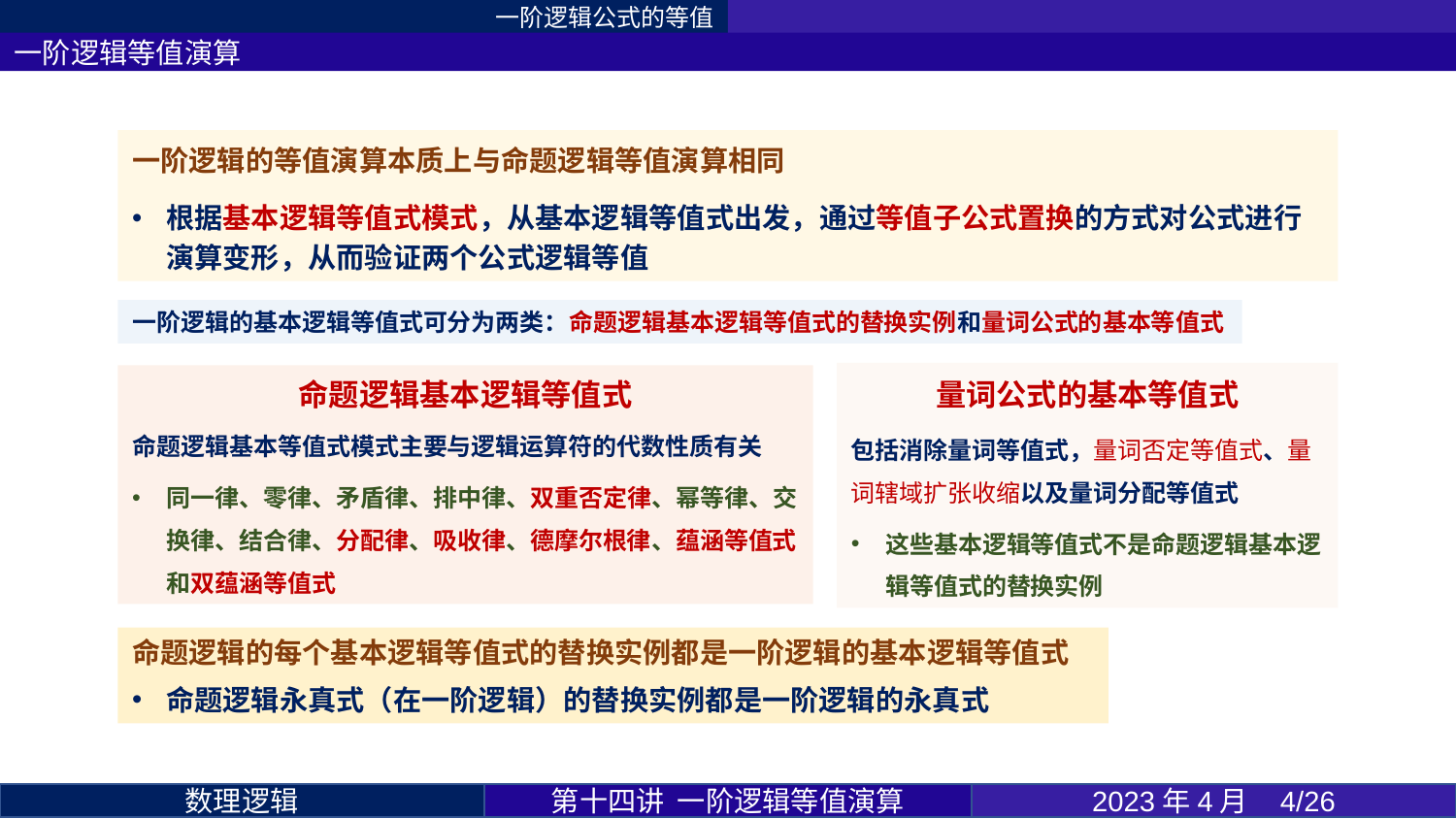

一阶逻辑公式的等值
一阶逻辑等值演算
一阶逻辑的等值演算本质上与命题逻辑等值演算相同
根据基本逻辑等值式模式，从基本逻辑等值式出发，通过等值子公式置换的方式对公式进行演算变形，从而验证两个公式逻辑等值
一阶逻辑的基本逻辑等值式可分为两类：命题逻辑基本逻辑等值式的替换实例和量词公式的基本等值式
量词公式的基本等值式
包括消除量词等值式，量词否定等值式、量词辖域扩张收缩以及量词分配等值式
这些基本逻辑等值式不是命题逻辑基本逻辑等值式的替换实例
命题逻辑基本逻辑等值式
命题逻辑基本等值式模式主要与逻辑运算符的代数性质有关
同一律、零律、矛盾律、排中律、双重否定律、幂等律、交换律、结合律、分配律、吸收律、德摩尔根律、蕴涵等值式和双蕴涵等值式
命题逻辑的每个基本逻辑等值式的替换实例都是一阶逻辑的基本逻辑等值式
命题逻辑永真式（在一阶逻辑）的替换实例都是一阶逻辑的永真式
第十四讲  一阶逻辑等值演算
2023年4月    4/26
数理逻辑